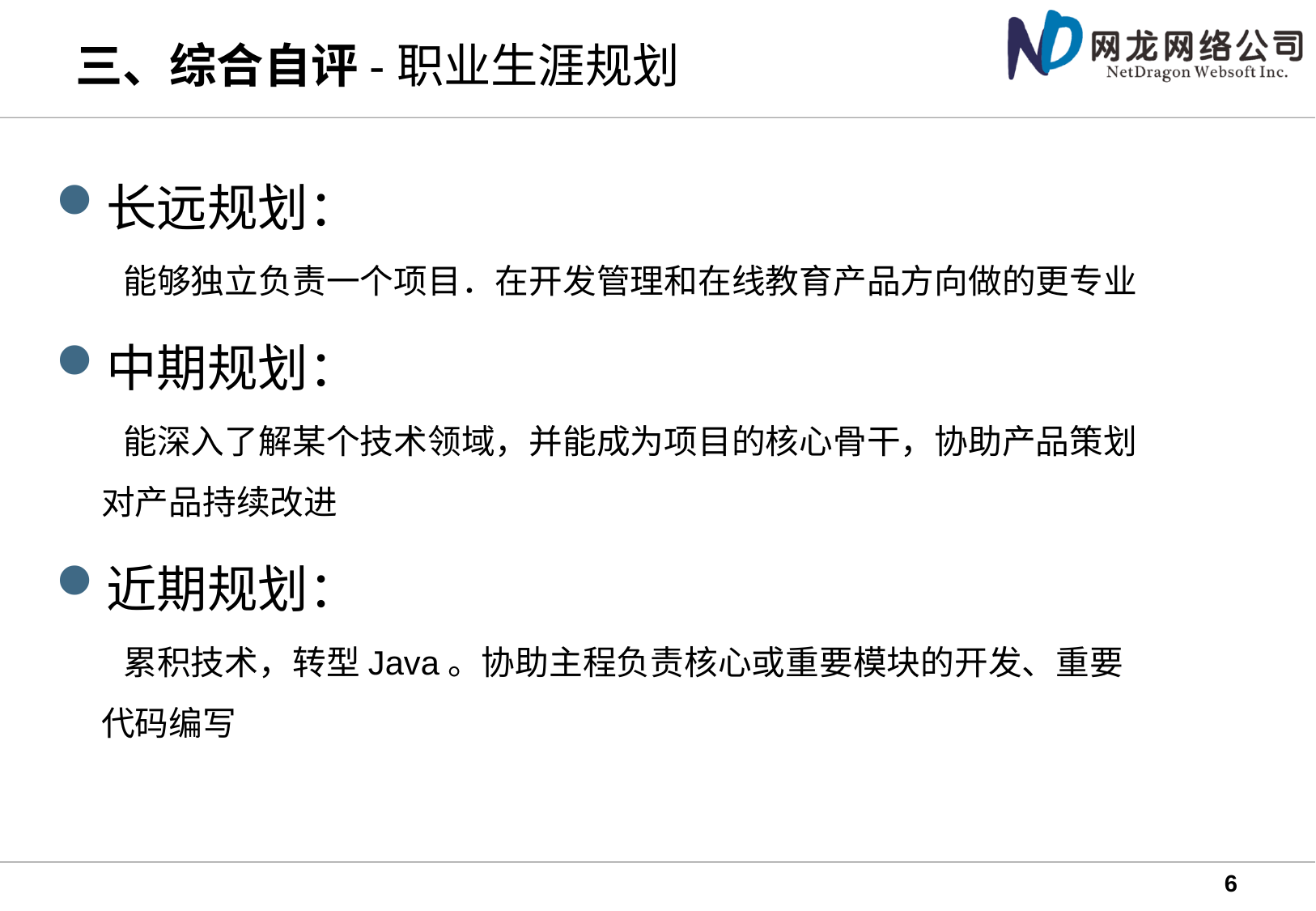

三、综合自评-职业生涯规划
长远规划：
　　能够独立负责一个项目．在开发管理和在线教育产品方向做的更专业
中期规划：
　　能深入了解某个技术领域，并能成为项目的核心骨干，协助产品策划对产品持续改进
近期规划：
　　累积技术，转型Java。协助主程负责核心或重要模块的开发、重要代码编写
6